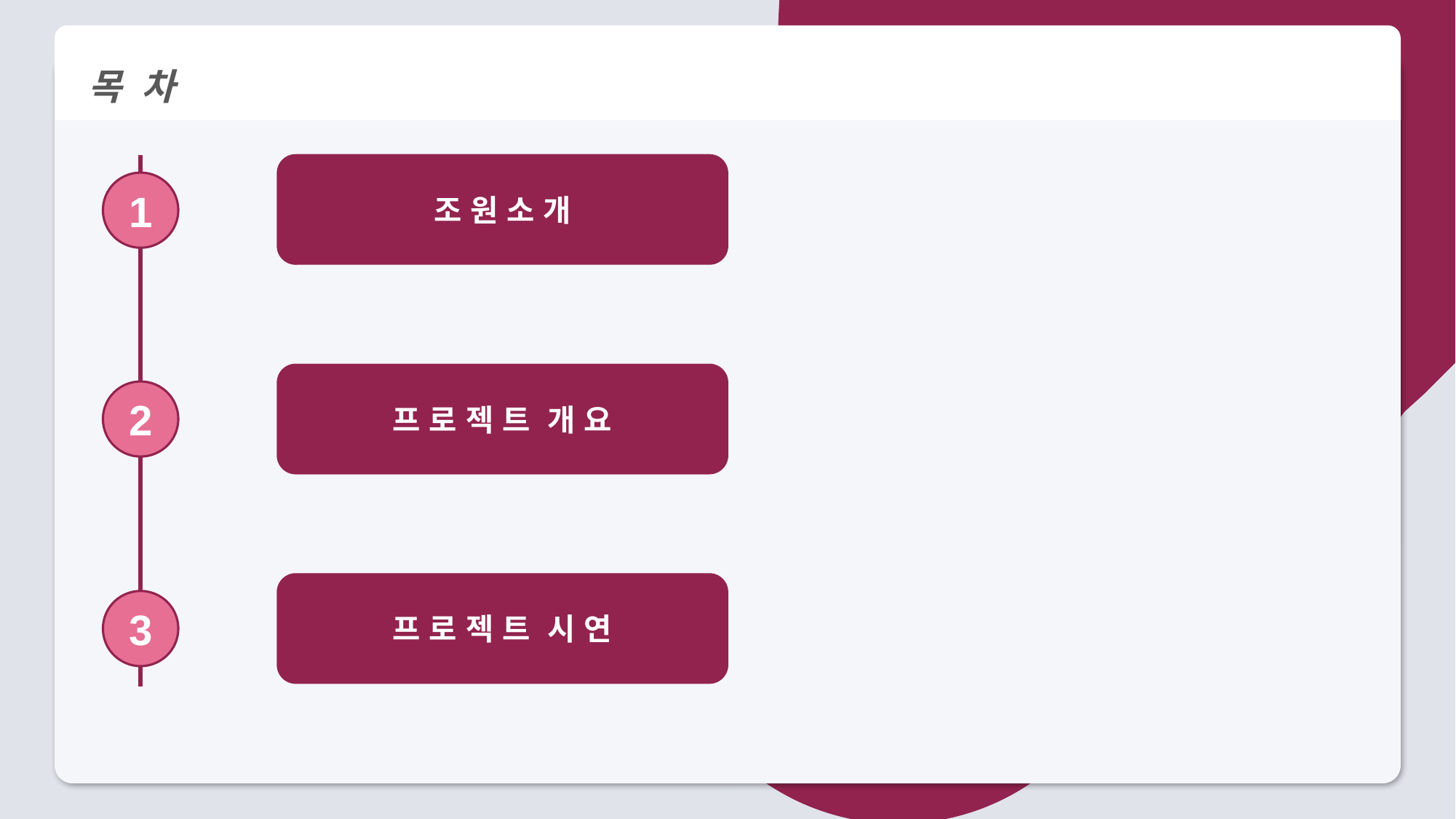

목  차

조 원 소 개
1
프 로 젝 트  개 요
2
프 로 젝 트  시 연
3